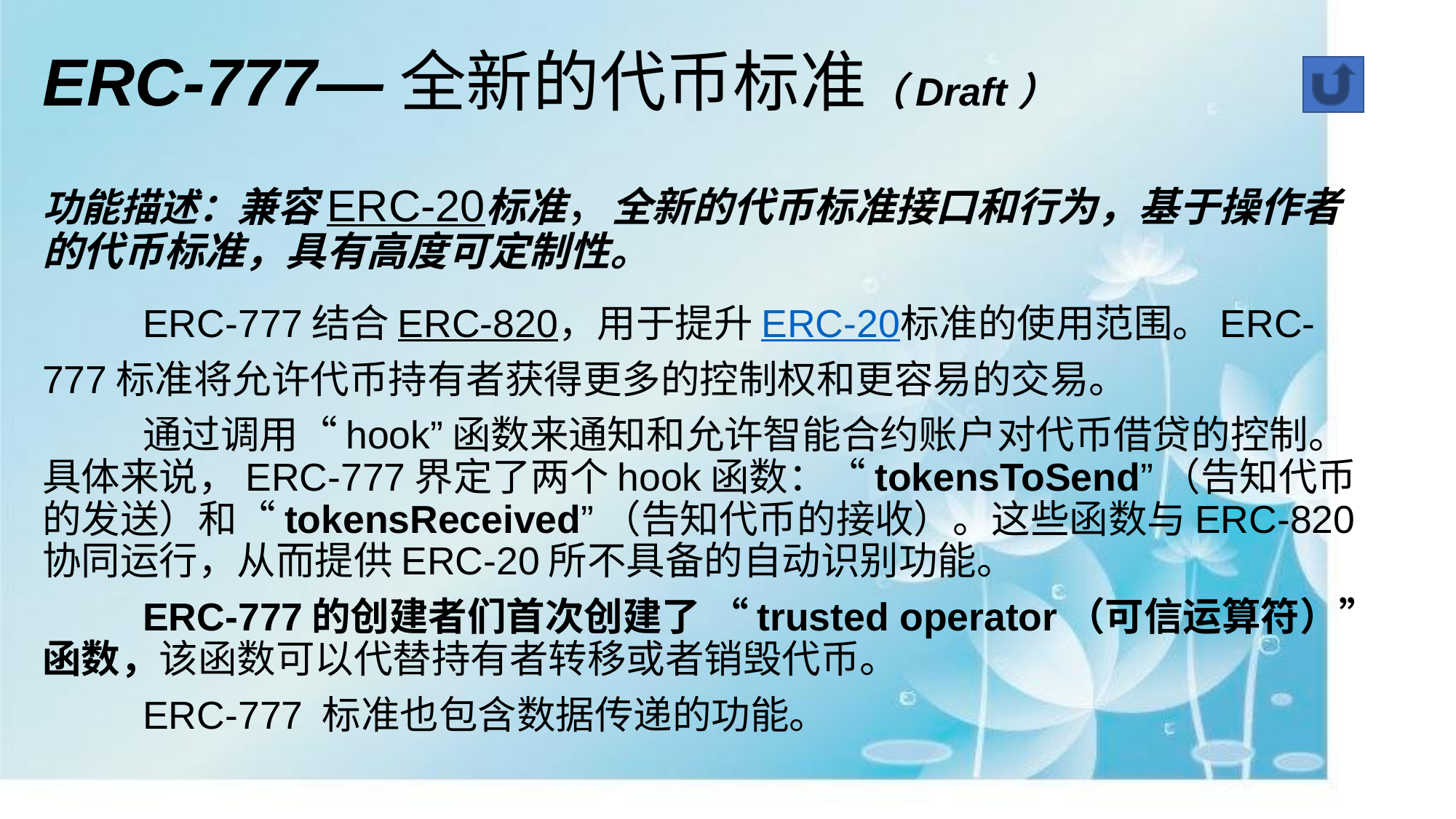

# ERC-777—全新的代币标准（Draft）

功能描述：兼容ERC-20标准，全新的代币标准接口和行为，基于操作者的代币标准，具有高度可定制性。
	ERC-777结合ERC-820，用于提升ERC-20标准的使用范围。ERC-777标准将允许代币持有者获得更多的控制权和更容易的交易。
	通过调用“hook”函数来通知和允许智能合约账户对代币借贷的控制。具体来说，ERC-777界定了两个hook函数：“tokensToSend”（告知代币的发送）和“tokensReceived”（告知代币的接收）。这些函数与ERC-820协同运行，从而提供ERC-20所不具备的自动识别功能。
	ERC-777的创建者们首次创建了 “trusted operator（可信运算符）” 函数，该函数可以代替持有者转移或者销毁代币。
	ERC-777 标准也包含数据传递的功能。